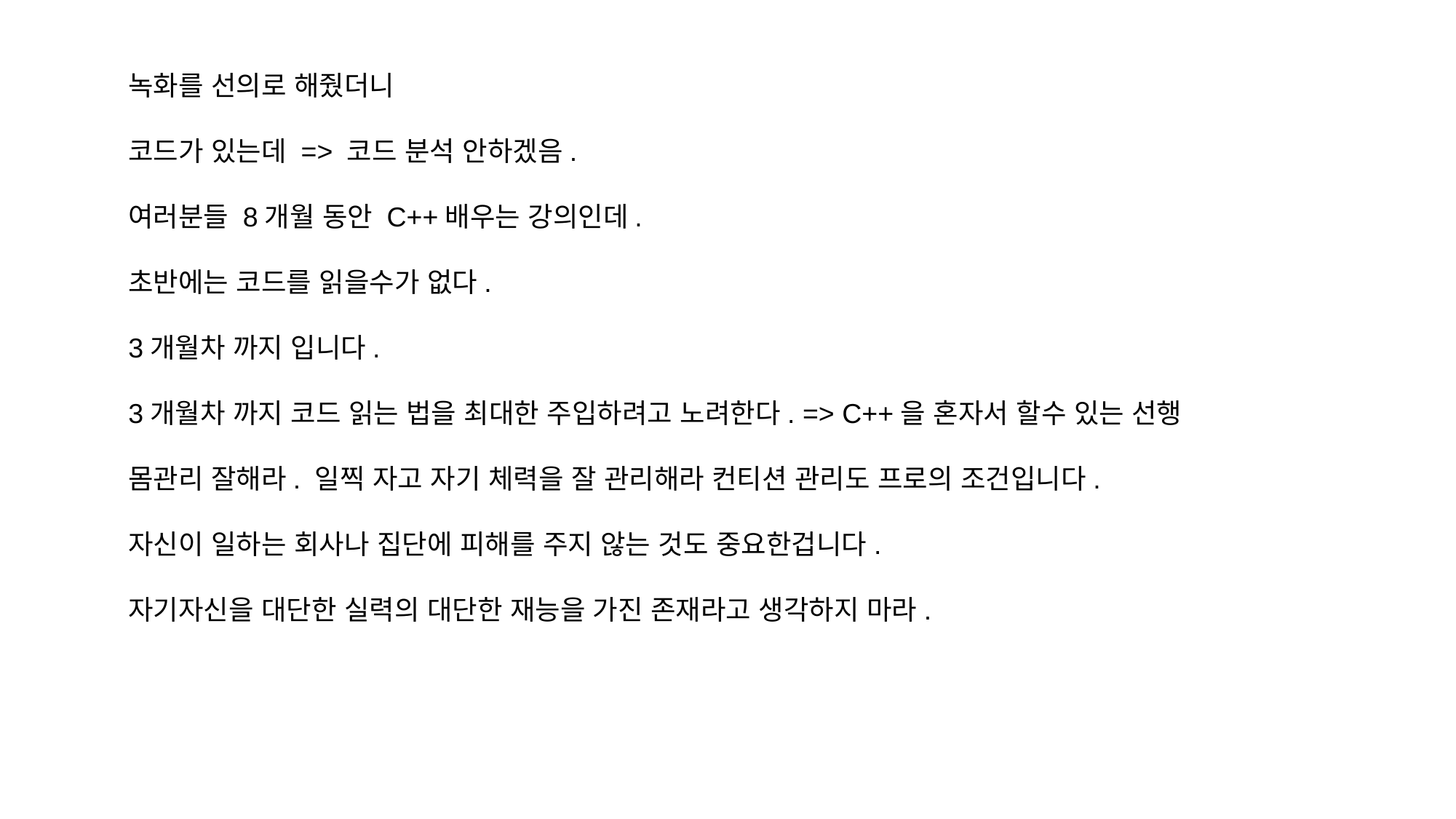

녹화를 선의로 해줬더니

코드가 있는데 => 코드 분석 안하겠음.

여러분들 8개월 동안 C++배우는 강의인데.

초반에는 코드를 읽을수가 없다.

3개월차 까지 입니다.

3개월차 까지 코드 읽는 법을 최대한 주입하려고 노려한다. => C++을 혼자서 할수 있는 선행

몸관리 잘해라. 일찍 자고 자기 체력을 잘 관리해라 컨티션 관리도 프로의 조건입니다.

자신이 일하는 회사나 집단에 피해를 주지 않는 것도 중요한겁니다.

자기자신을 대단한 실력의 대단한 재능을 가진 존재라고 생각하지 마라.